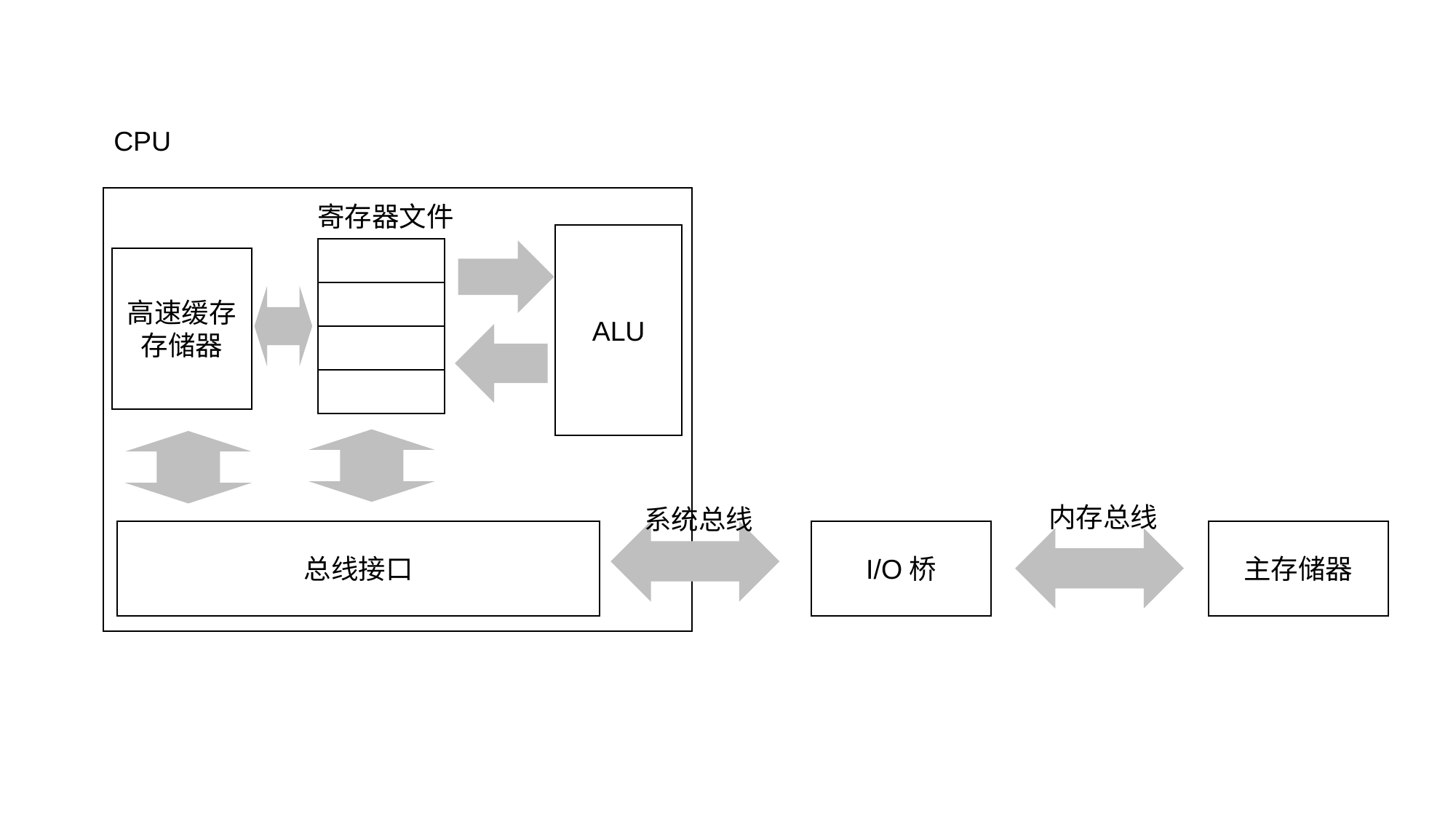

CPU

寄存器文件
ALU

高速缓存存储器

内存总线
系统总线
总线接口

I/O桥
主存储器